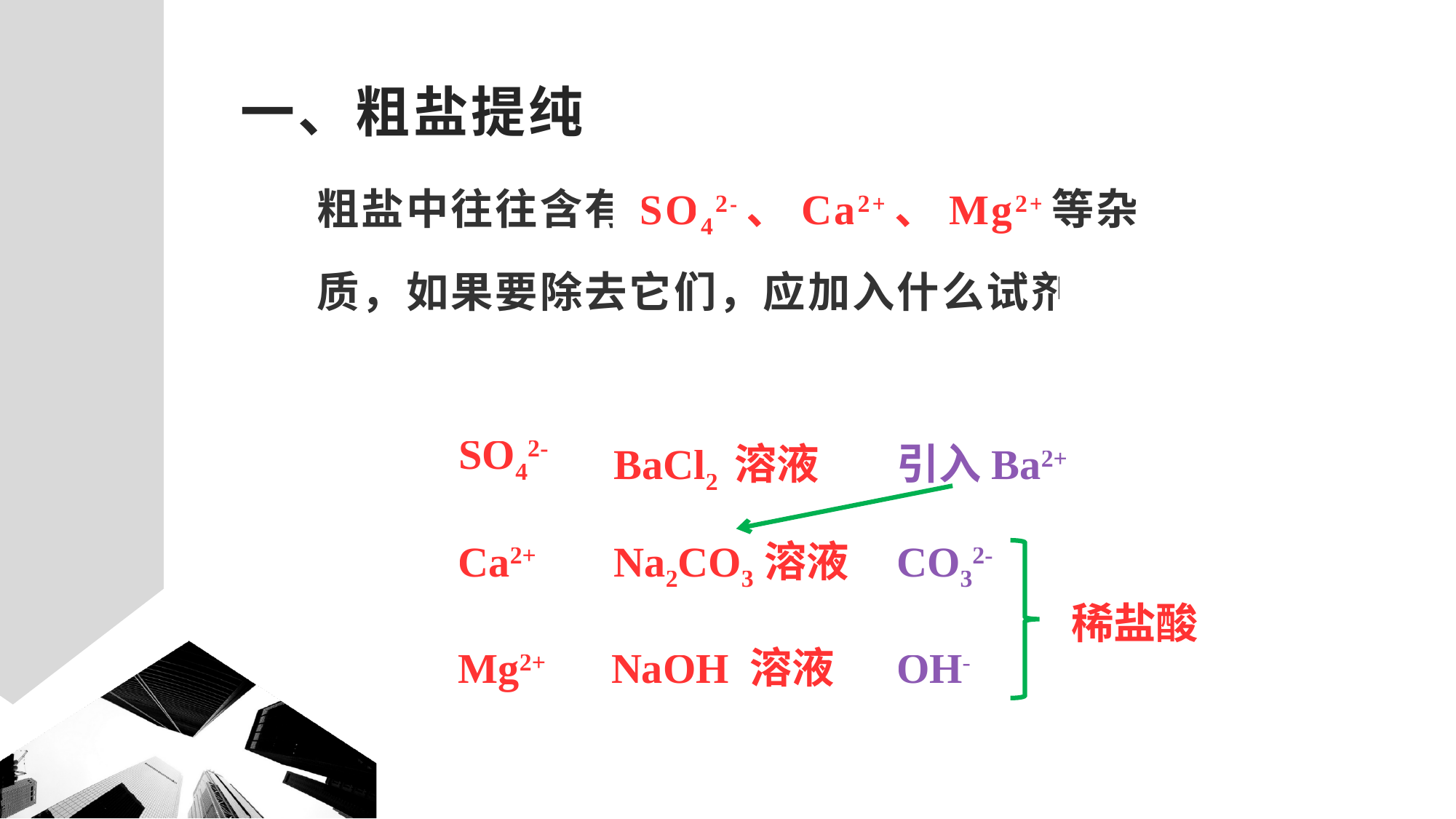

# 一、粗盐提纯
粗盐中往往含有SO42-、Ca2+、Mg2+等杂质，如果要除去它们，应加入什么试剂？
SO42-
BaCl2 溶液
引入Ba2+
Ca2+
Na2CO3溶液
CO32-

稀盐酸
Mg2+
NaOH 溶液
OH-